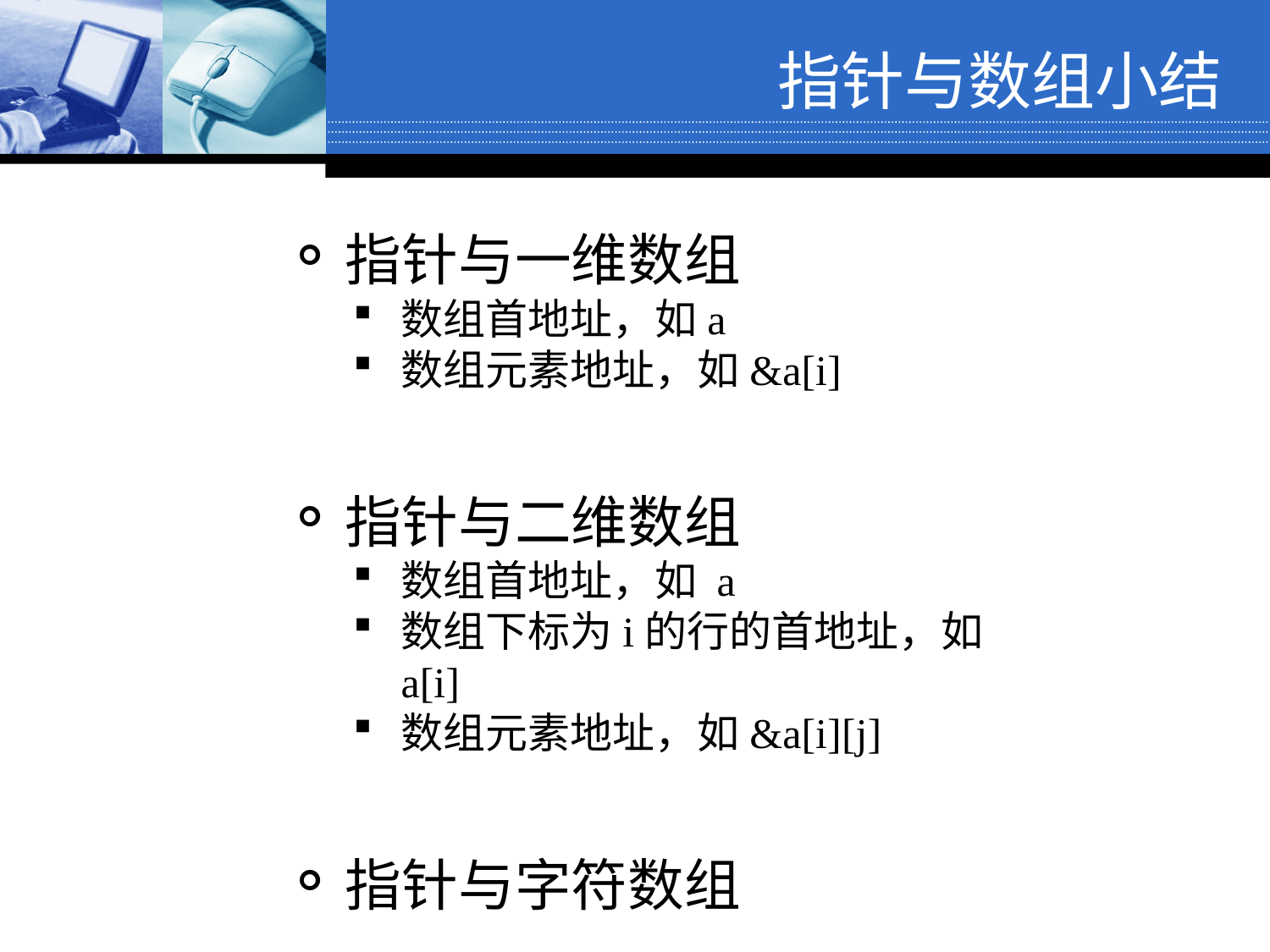

# 指针与数组小结
指针与一维数组
数组首地址，如a
数组元素地址，如&a[i]

指针与二维数组
数组首地址，如 a
数组下标为i的行的首地址，如a[i]
数组元素地址，如&a[i][j]

指针与字符数组